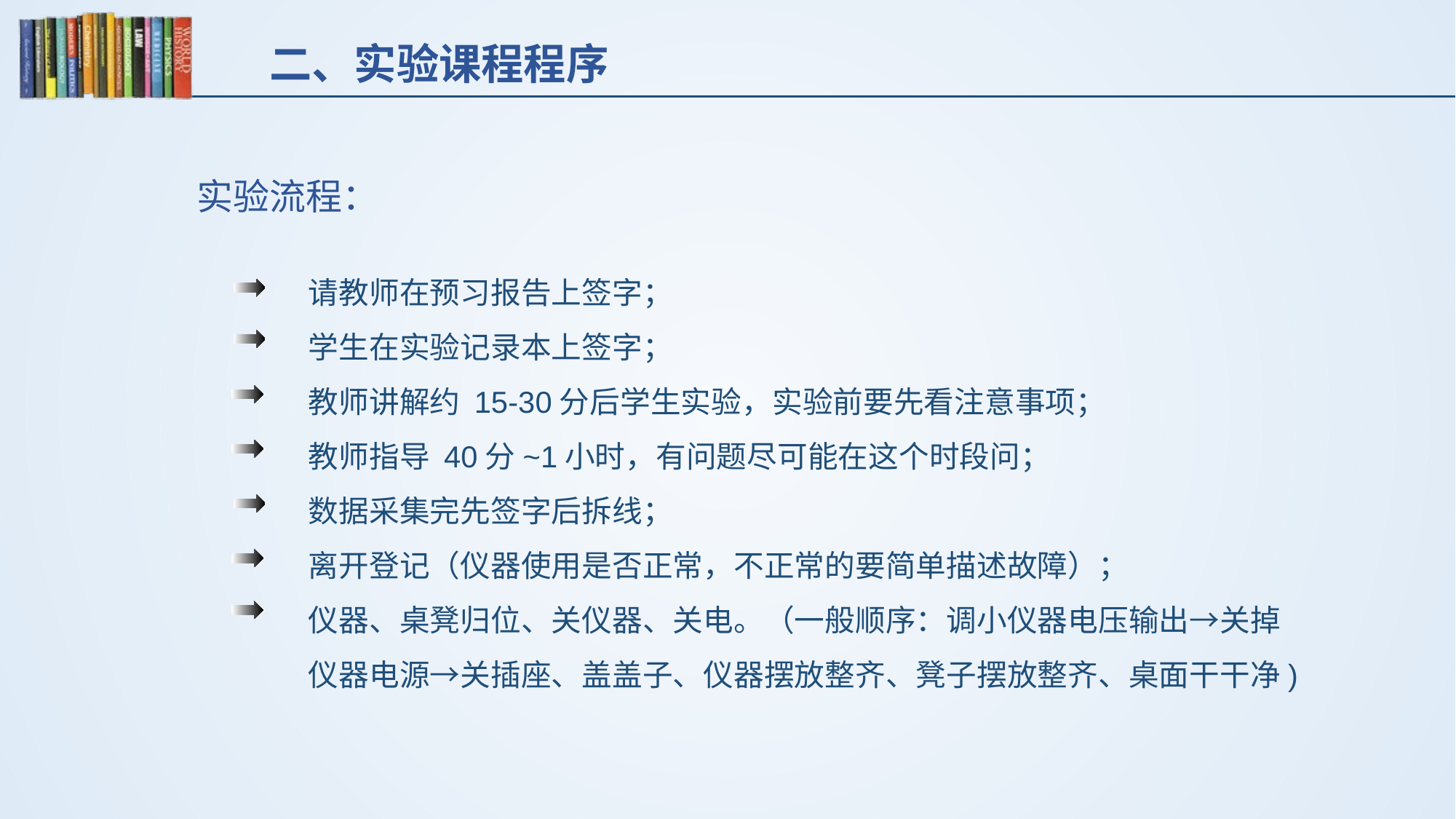

二、实验课程程序
实验流程：
请教师在预习报告上签字；
学生在实验记录本上签字；
教师讲解约 15-30分后学生实验，实验前要先看注意事项；
教师指导 40分~1小时，有问题尽可能在这个时段问；
数据采集完先签字后拆线；
离开登记（仪器使用是否正常，不正常的要简单描述故障）；
仪器、桌凳归位、关仪器、关电。（一般顺序：调小仪器电压输出→关掉仪器电源→关插座、盖盖子、仪器摆放整齐、凳子摆放整齐、桌面干干净)